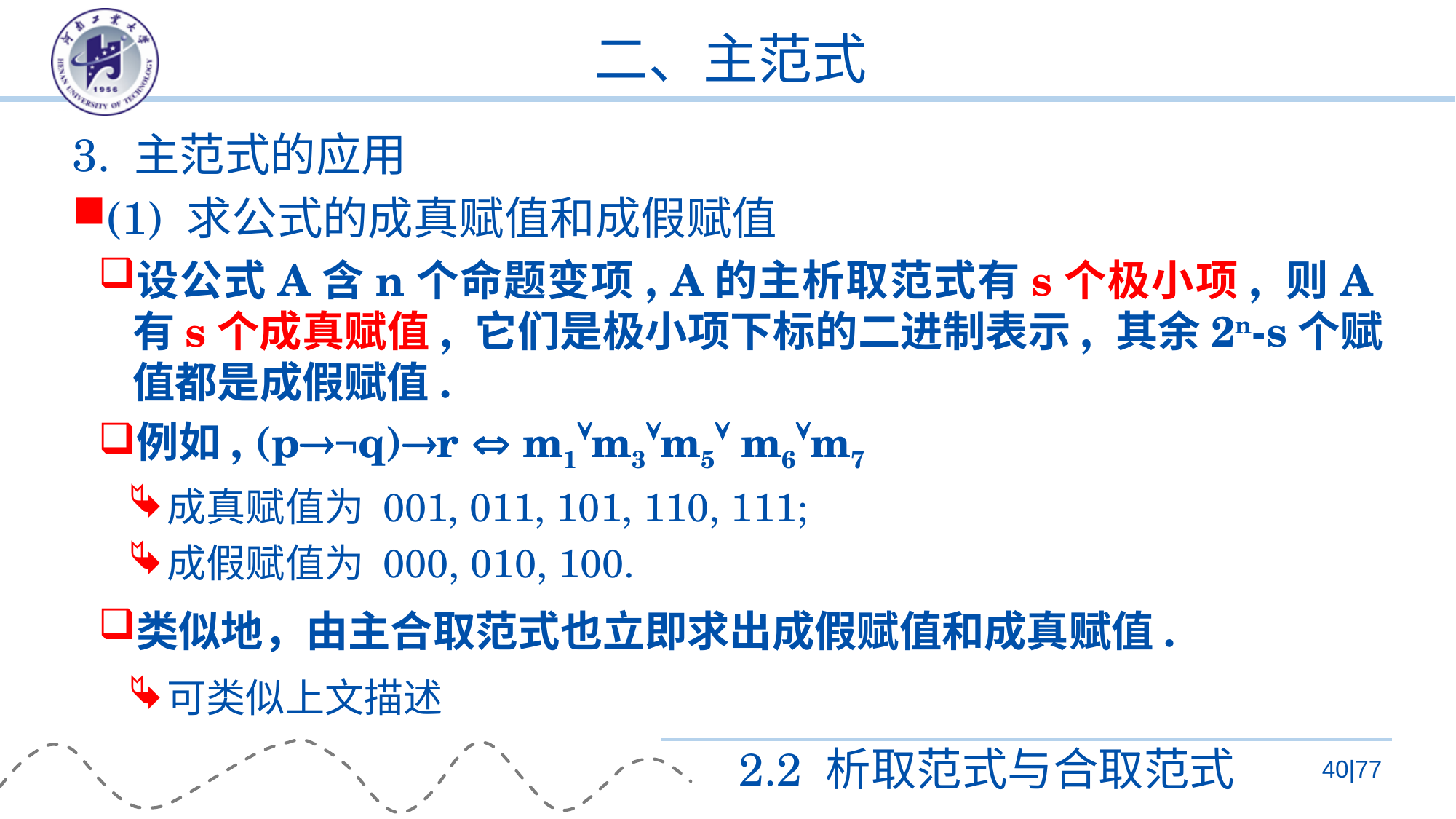

# 二、主范式
3. 主范式的应用
(1) 求公式的成真赋值和成假赋值
设公式A含n个命题变项, A的主析取范式有s个极小项, 则A有s个成真赋值, 它们是极小项下标的二进制表示, 其余2n-s个赋值都是成假赋值.
例如, (p→¬q)→r ⇔ m1∨m3∨m5∨ m6∨m7
成真赋值为 001, 011, 101, 110, 111;
成假赋值为 000, 010, 100.
类似地，由主合取范式也立即求出成假赋值和成真赋值.
可类似上文描述
2.2 析取范式与合取范式
40|77